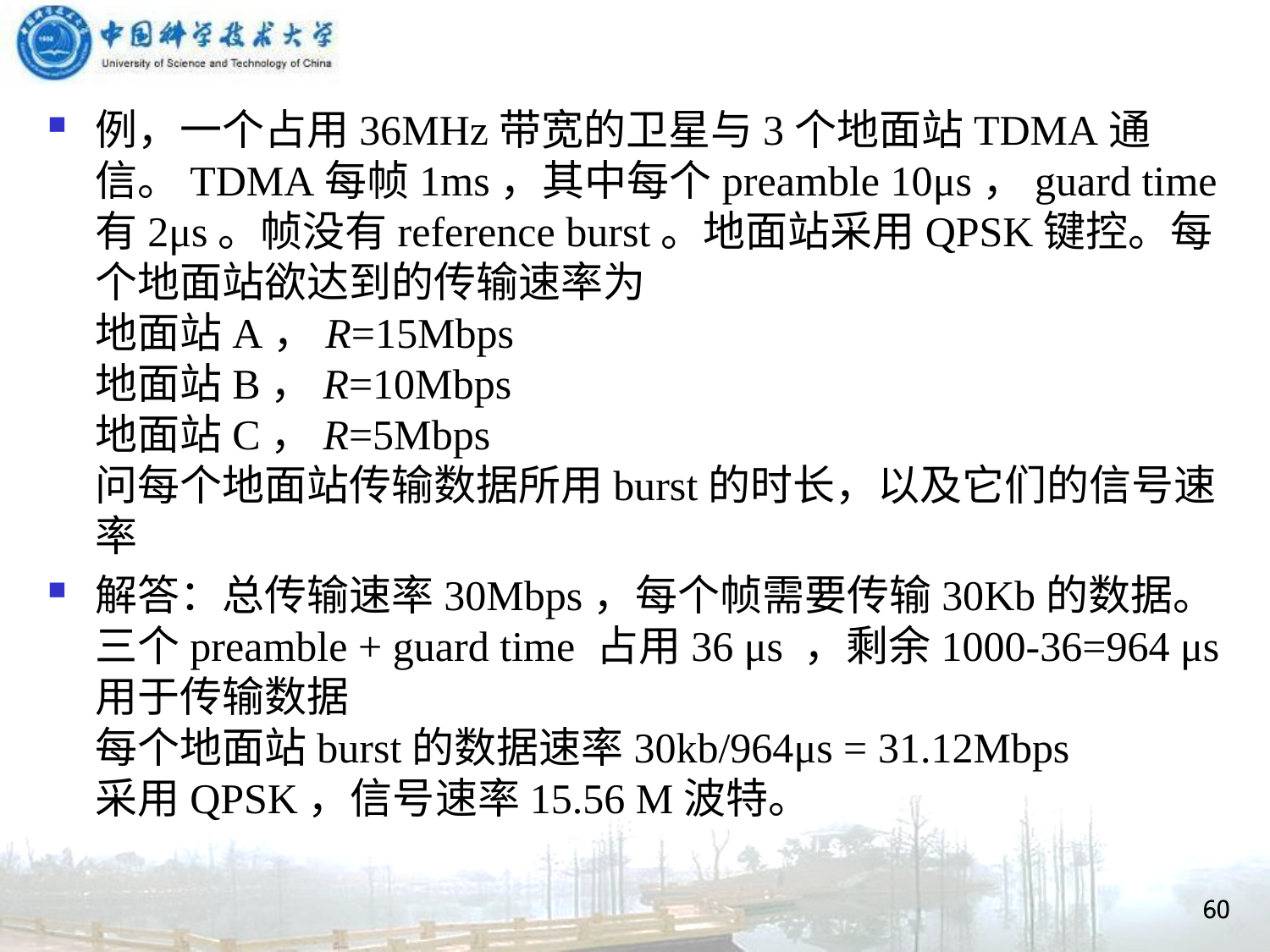

例，一个占用36MHz带宽的卫星与3个地面站TDMA通信。TDMA每帧1ms，其中每个preamble 10μs，guard time有2μs。帧没有reference burst。地面站采用QPSK键控。每个地面站欲达到的传输速率为
地面站A，R=15Mbps
地面站B，R=10Mbps
地面站C，R=5Mbps
问每个地面站传输数据所用burst的时长，以及它们的信号速率
解答：总传输速率30Mbps，每个帧需要传输30Kb的数据。
三个preamble + guard time 占用36 μs ，剩余1000-36=964 μs用于传输数据
每个地面站burst的数据速率30kb/964μs = 31.12Mbps
采用QPSK，信号速率15.56 M波特。
60